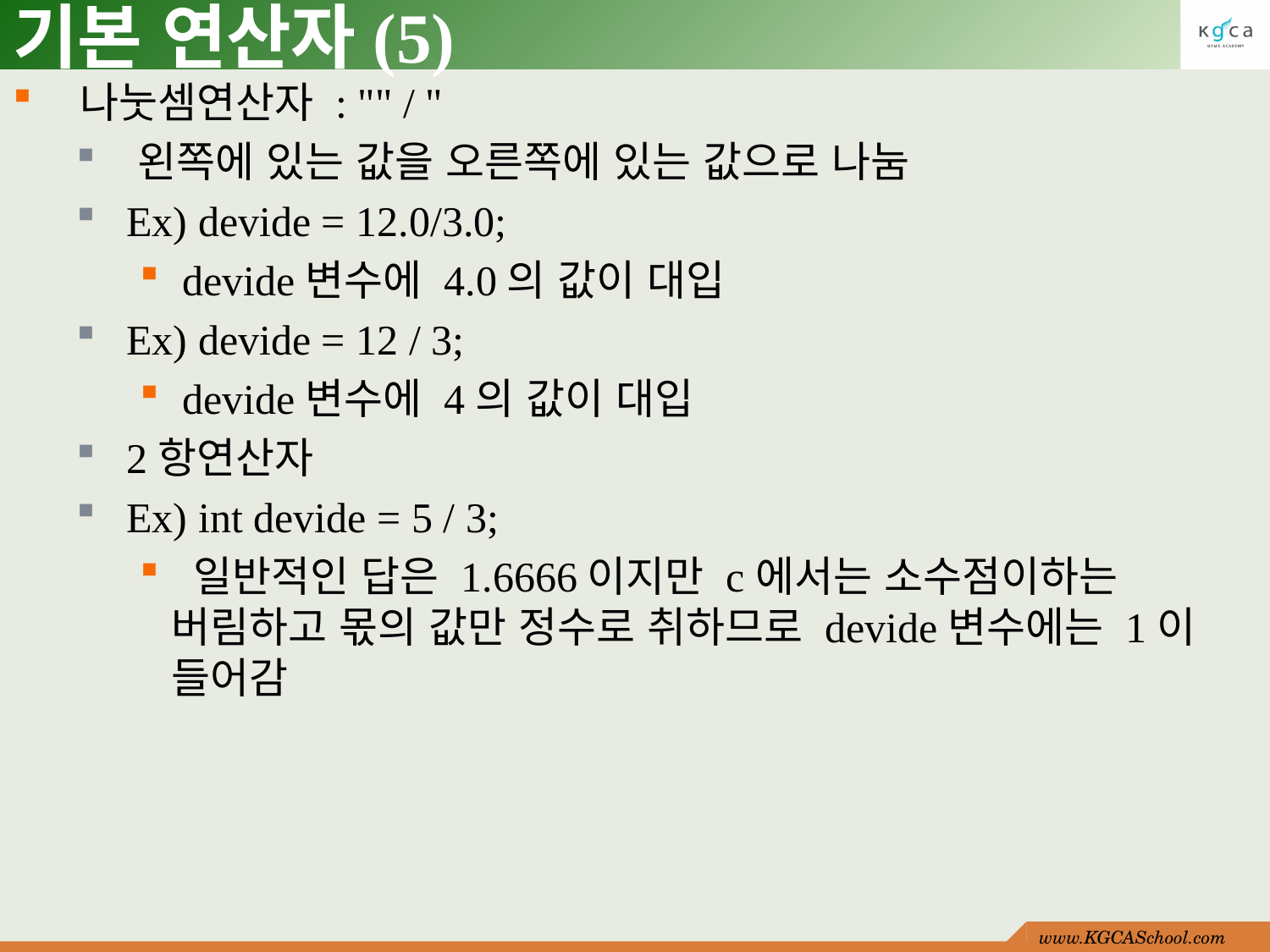

# 기본 연산자(5)
 나눗셈연산자 : "" / "
 왼쪽에 있는 값을 오른쪽에 있는 값으로 나눔
 Ex) devide = 12.0/3.0;
 devide변수에 4.0의 값이 대입
 Ex) devide = 12 / 3;
 devide변수에 4의 값이 대입
 2항연산자
 Ex) int devide = 5 / 3;
 일반적인 답은 1.6666이지만 c에서는 소수점이하는 버림하고 몫의 값만 정수로 취하므로 devide변수에는 1이 들어감